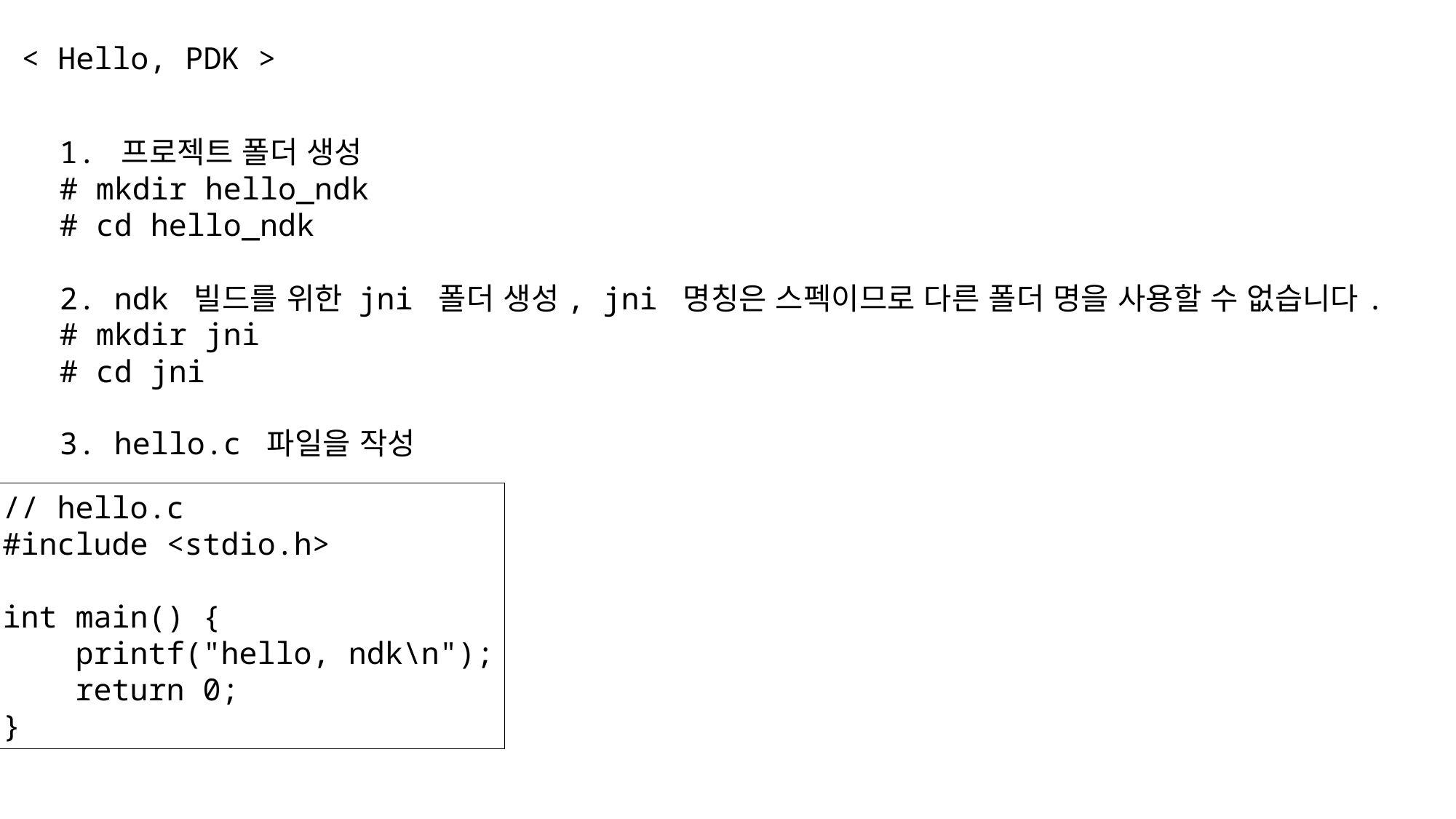

< Hello, PDK >
1. 프로젝트 폴더 생성
# mkdir hello_ndk
# cd hello_ndk

2. ndk 빌드를 위한 jni 폴더 생성, jni 명칭은 스펙이므로 다른 폴더 명을 사용할 수 없습니다.
# mkdir jni
# cd jni

3. hello.c 파일을 작성

// hello.c
#include <stdio.h>

int main() {
    printf("hello, ndk\n");
    return 0;
}